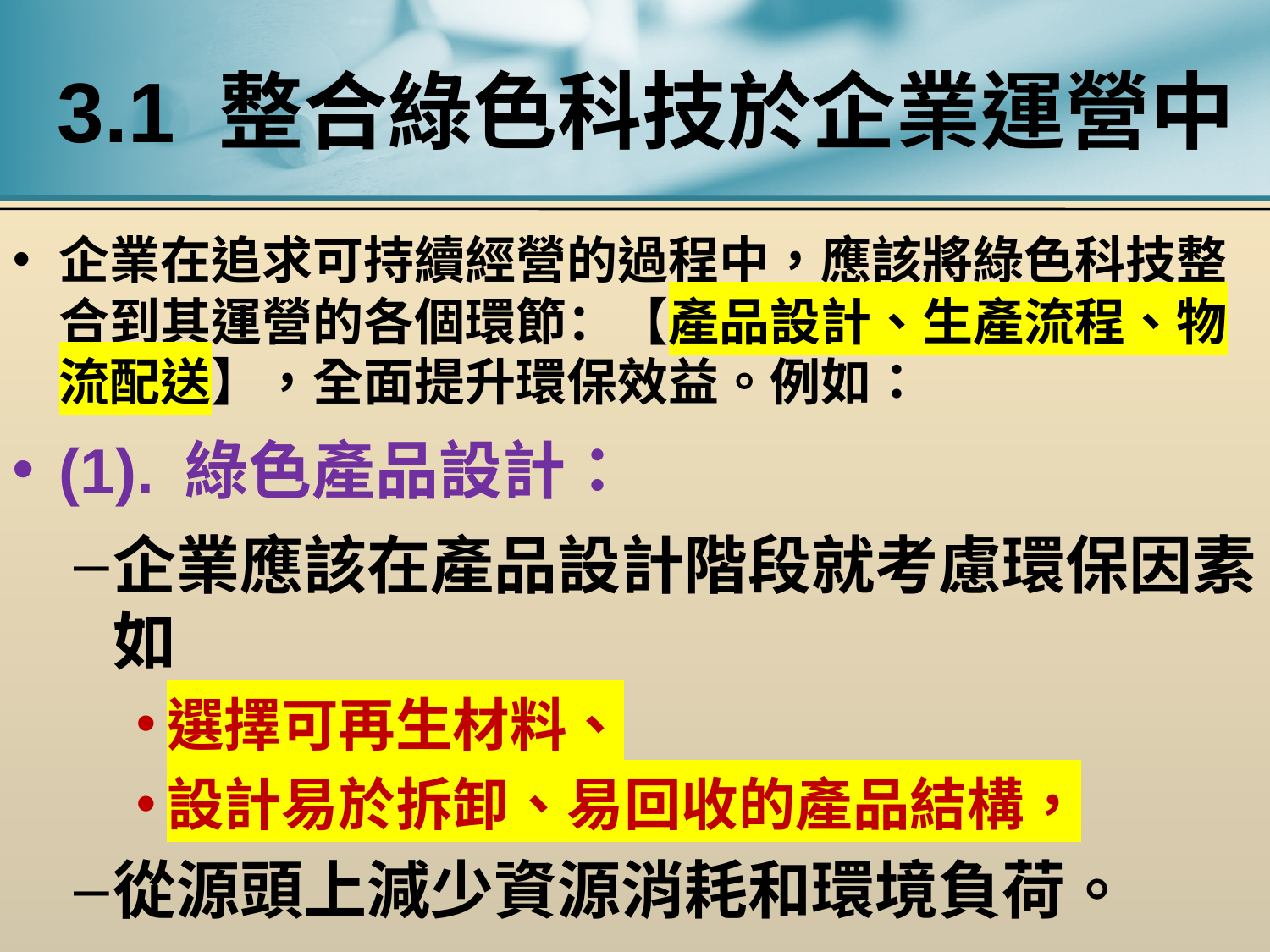

# 3.1 整合綠色科技於企業運營中
企業在追求可持續經營的過程中，應該將綠色科技整合到其運營的各個環節：【產品設計、生產流程、物流配送】，全面提升環保效益。例如：
(1). 綠色產品設計：
企業應該在產品設計階段就考慮環保因素，如
選擇可再生材料、
設計易於拆卸、易回收的產品結構，
從源頭上減少資源消耗和環境負荷。